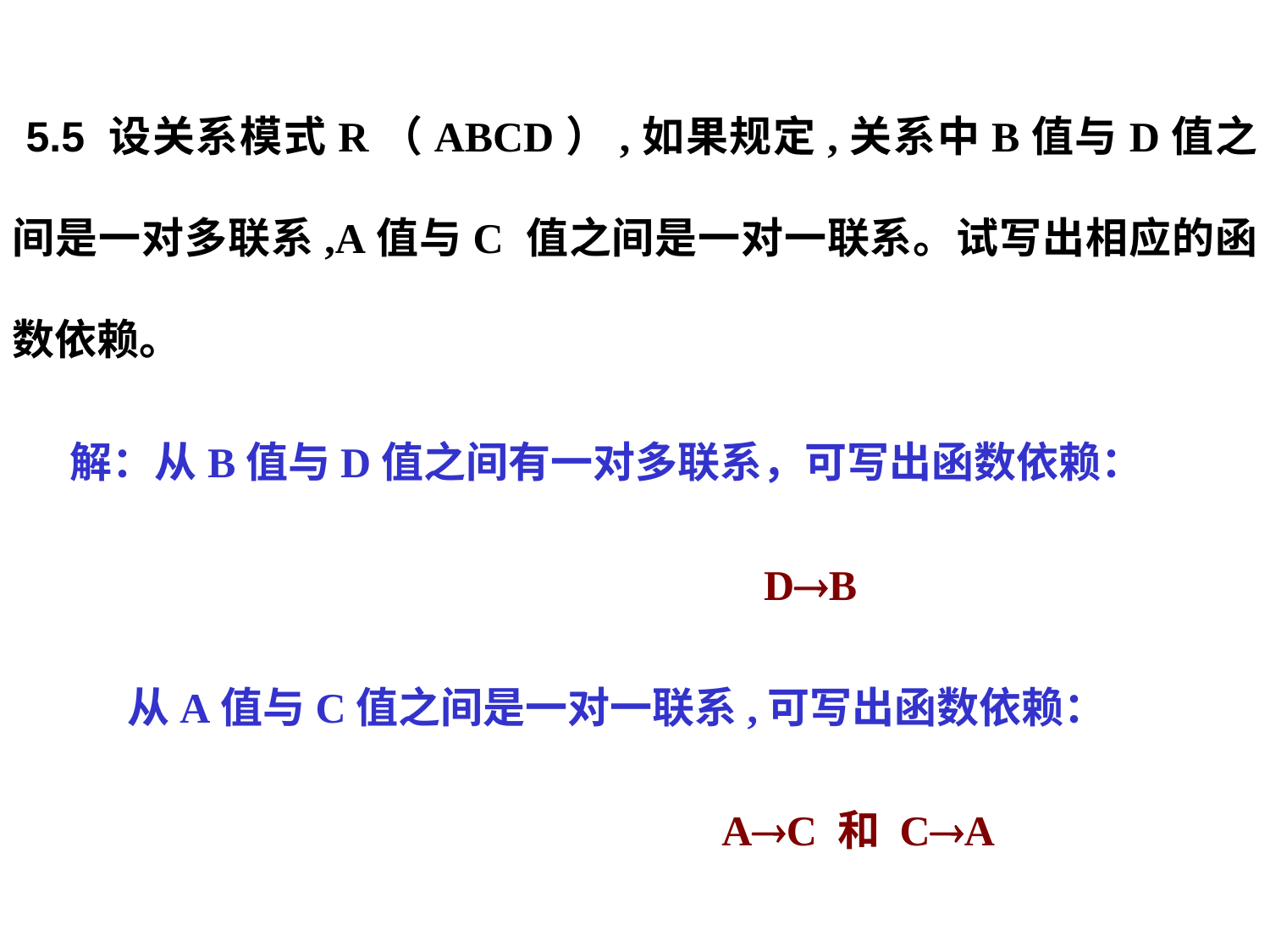

5.5 设关系模式R（ABCD）,如果规定,关系中B值与D值之间是一对多联系,A值与C 值之间是一对一联系。试写出相应的函数依赖。
     解：从B值与D值之间有一对多联系，可写出函数依赖：
                                                                       D→B
           从A值与C值之间是一对一联系,可写出函数依赖：
                                                                   A→C 和 C→A